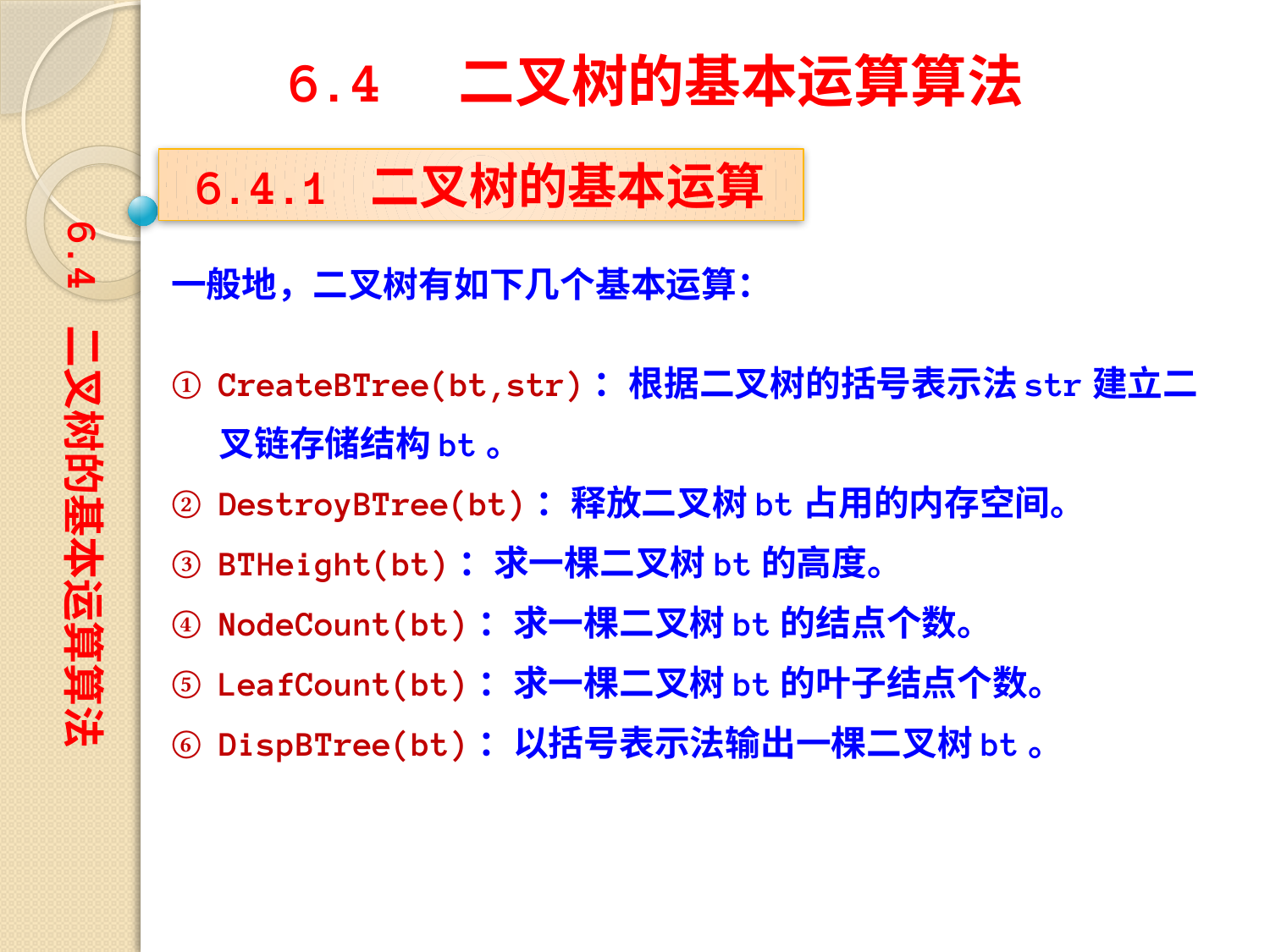

6.4  二叉树的基本运算算法
6.4.1 二叉树的基本运算
6.4 二叉树的基本运算算法
一般地，二叉树有如下几个基本运算：
CreateBTree(bt,str)：根据二叉树的括号表示法str建立二叉链存储结构bt。
DestroyBTree(bt)：释放二叉树bt占用的内存空间。
BTHeight(bt)：求一棵二叉树bt的高度。
NodeCount(bt)：求一棵二叉树bt的结点个数。
LeafCount(bt)：求一棵二叉树bt的叶子结点个数。
DispBTree(bt)：以括号表示法输出一棵二叉树bt。